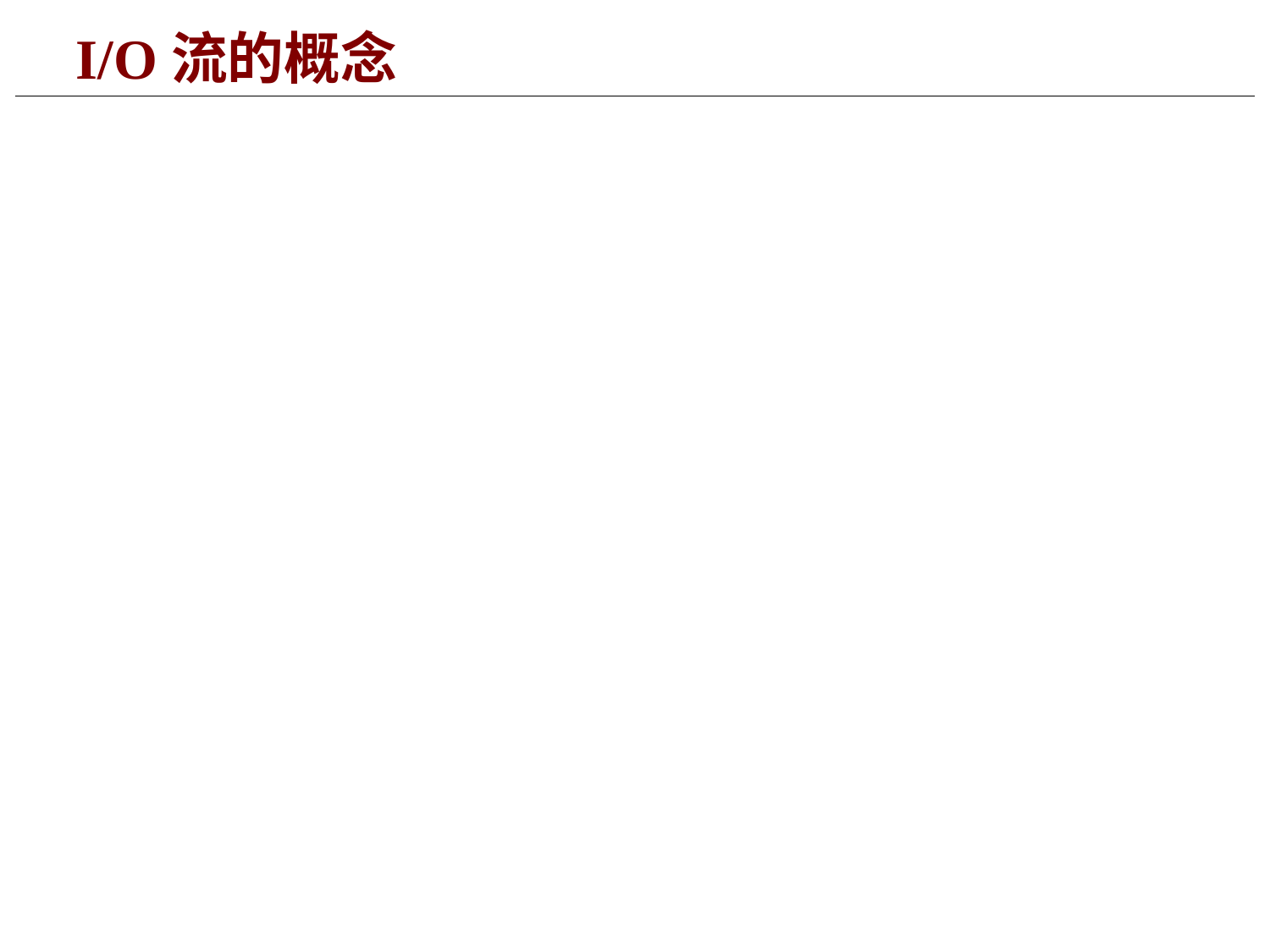

317
# I/O流的概念
当程序与外界环境进行信息交换时，存在着两个对象，一个是程序中的对象，另一个是文件对象。
流是一种抽象，它负责在数据的生产者和数据的消费者之间建立联系，并管理数据的流动。
程序建立一个流对象，并指定这个流对象与某个文件对象建立连接，程序操作流对象，流对象通过文件系统对所连接的文件对象产生作用。
读操作在流数据抽象中被称为（从流中）提取，写操作被称为（向流中）插入。